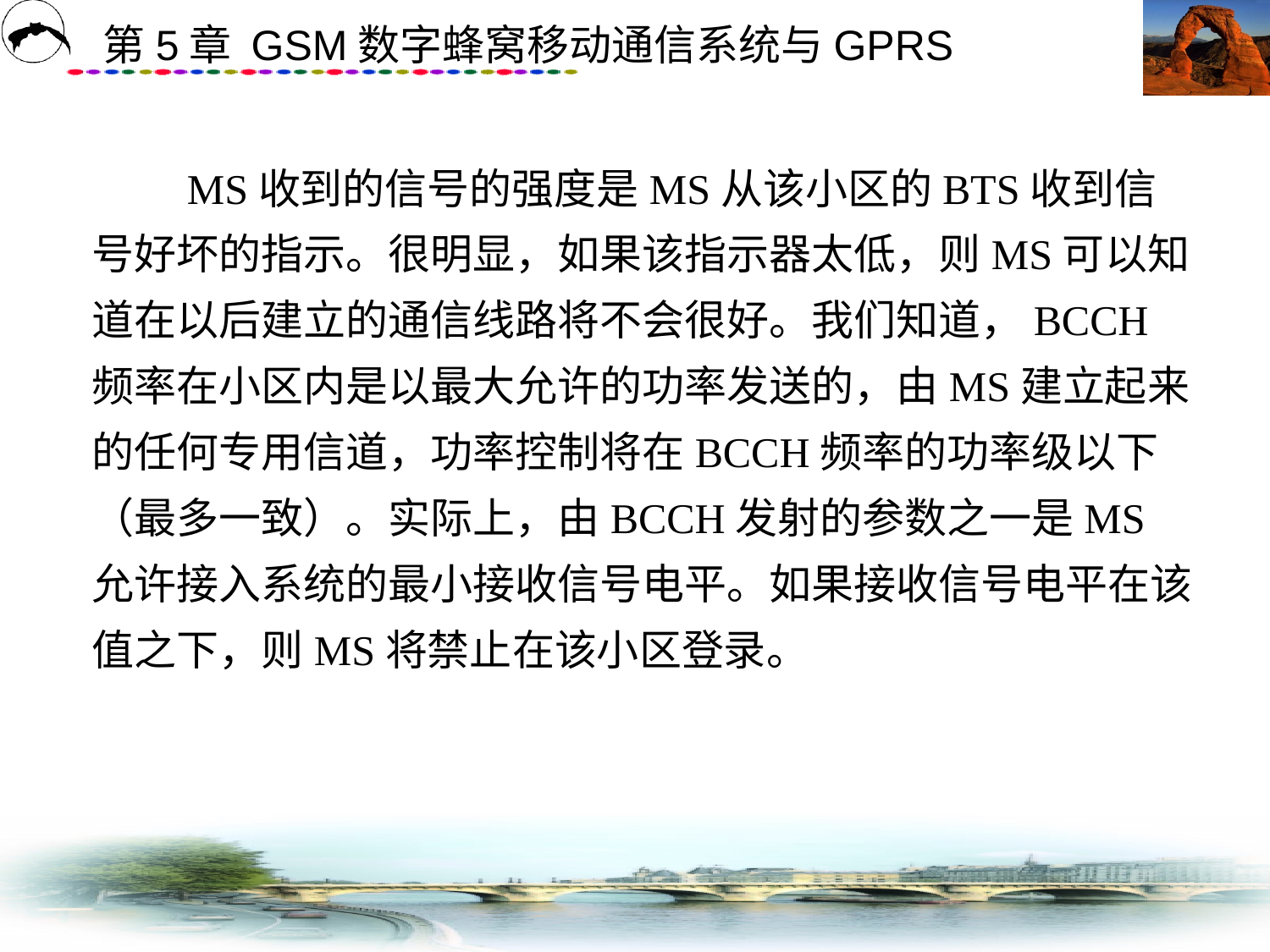

# MS收到的信号的强度是MS从该小区的BTS收到信号好坏的指示。很明显，如果该指示器太低，则MS可以知道在以后建立的通信线路将不会很好。我们知道，BCCH频率在小区内是以最大允许的功率发送的，由MS建立起来的任何专用信道，功率控制将在BCCH频率的功率级以下（最多一致）。实际上，由BCCH发射的参数之一是MS允许接入系统的最小接收信号电平。如果接收信号电平在该值之下，则MS将禁止在该小区登录。